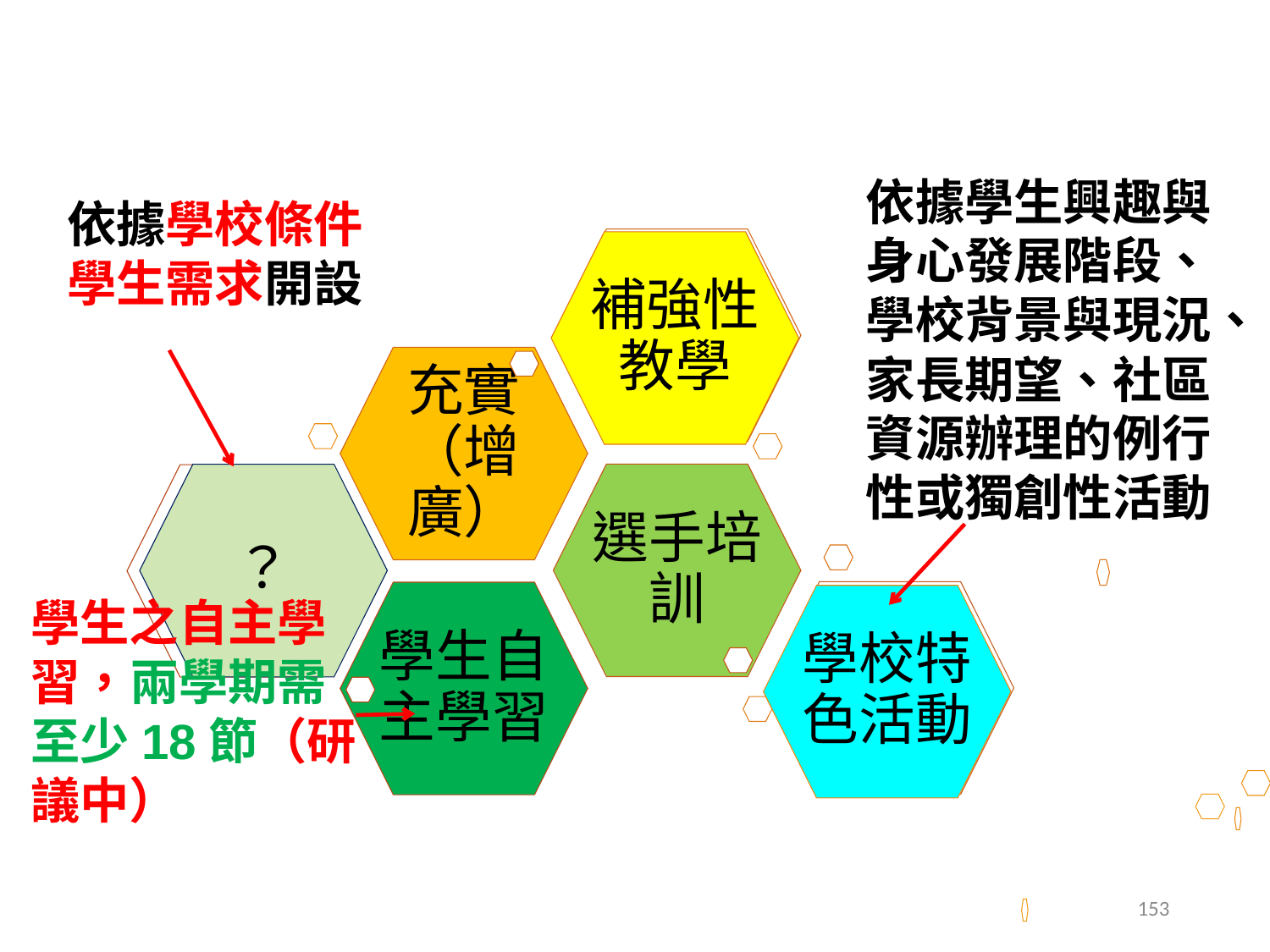

學生自主學習
選手培訓
充實（增廣）
補強性教學
學校特色活動
？
依據學生興趣與身心發展階段、學校背景與現況、家長期望、社區資源辦理的例行性或獨創性活動
依據學校條件學生需求開設
學生之自主學
習，兩學期需至少18節（研議中）
153